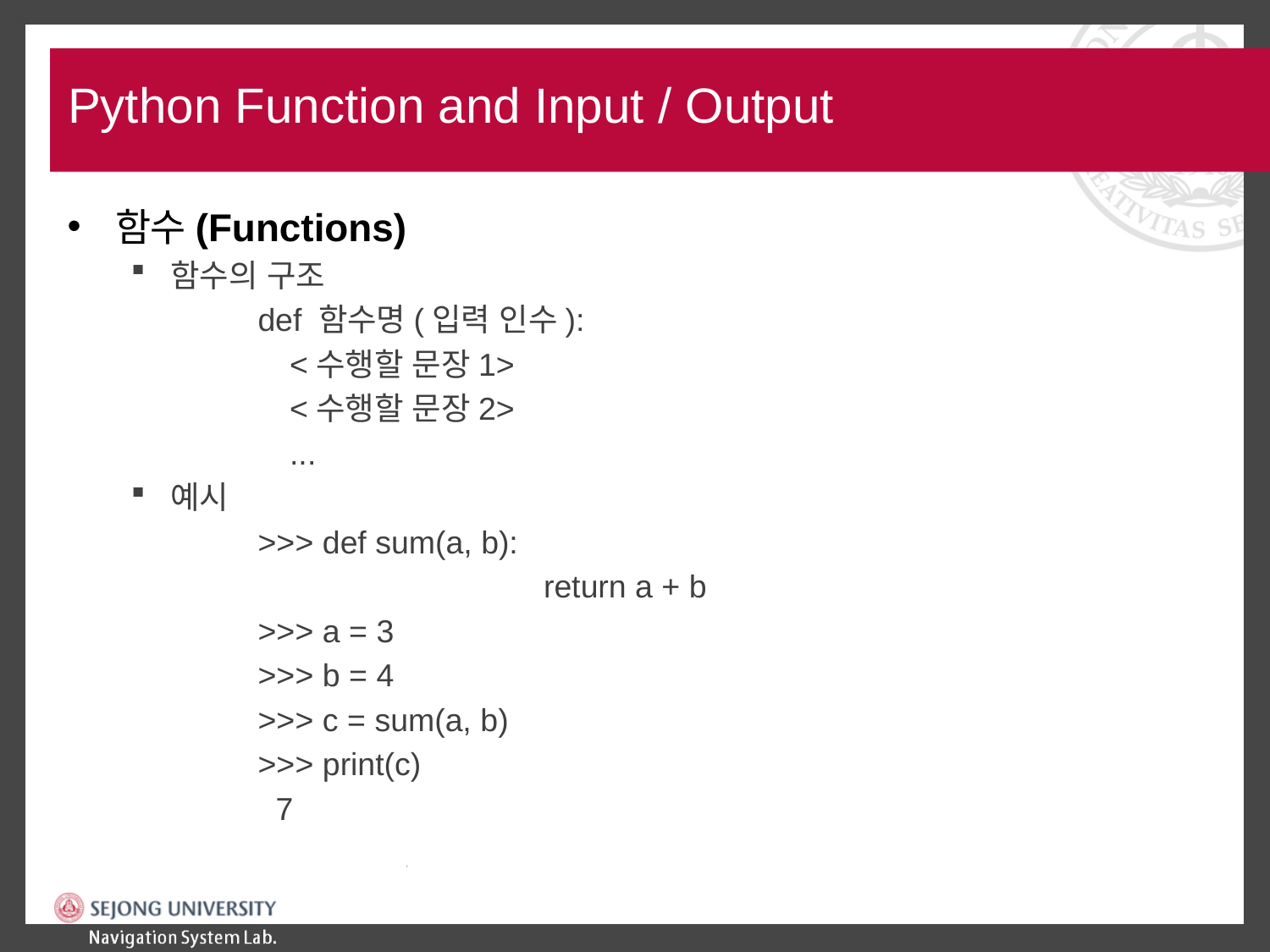

# Python Function and Input / Output
함수(Functions)
함수의 구조
def 함수명(입력 인수):
	<수행할 문장1>
	<수행할 문장2>
	...
예시
>>> def sum(a, b):
			return a + b
>>> a = 3
>>> b = 4
>>> c = sum(a, b)
>>> print(c)
  7